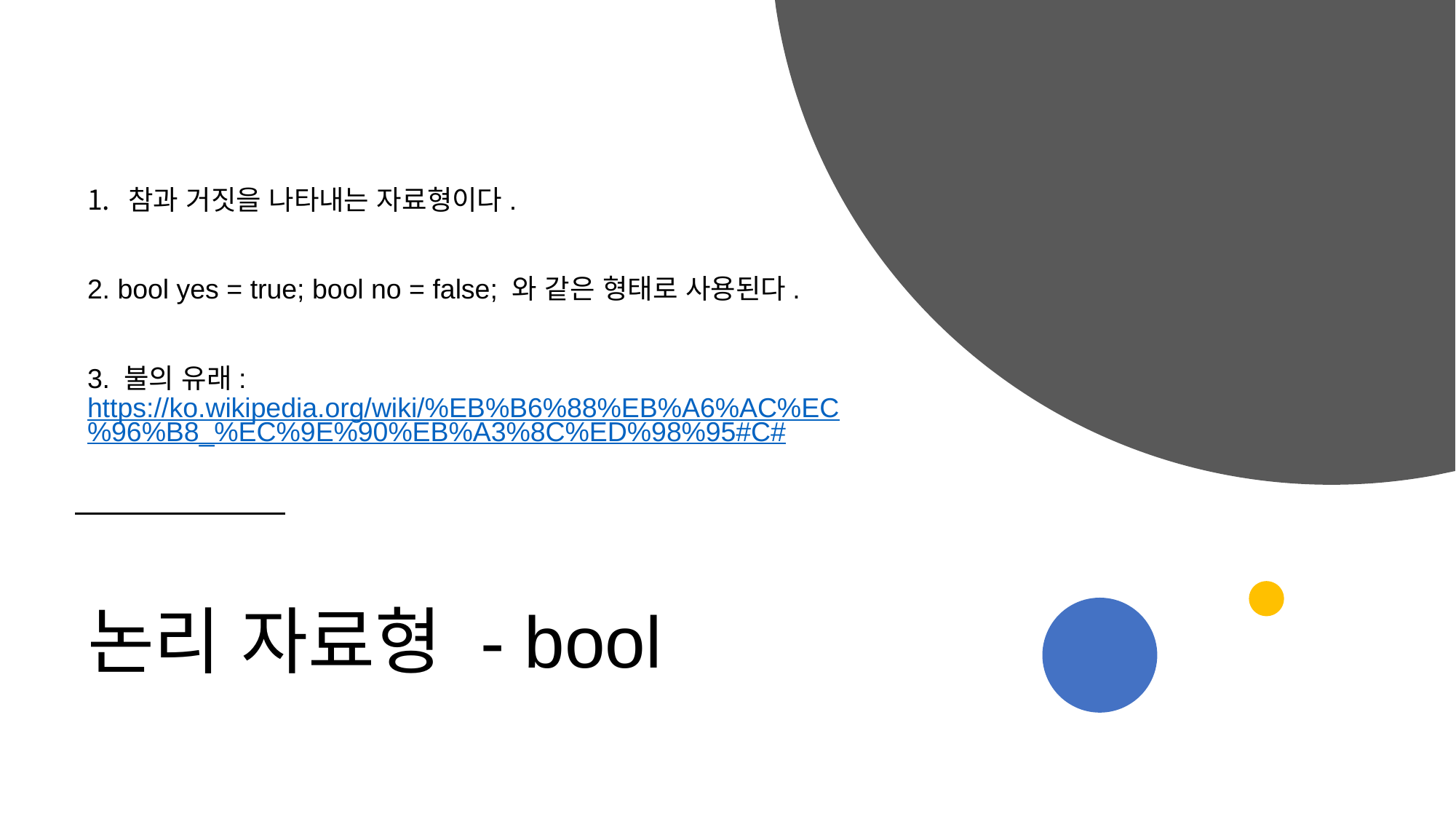

참과 거짓을 나타내는 자료형이다.

2. bool yes = true; bool no = false; 와 같은 형태로 사용된다.

3. 불의 유래: https://ko.wikipedia.org/wiki/%EB%B6%88%EB%A6%AC%EC%96%B8_%EC%9E%90%EB%A3%8C%ED%98%95#C#
# 논리 자료형 - bool